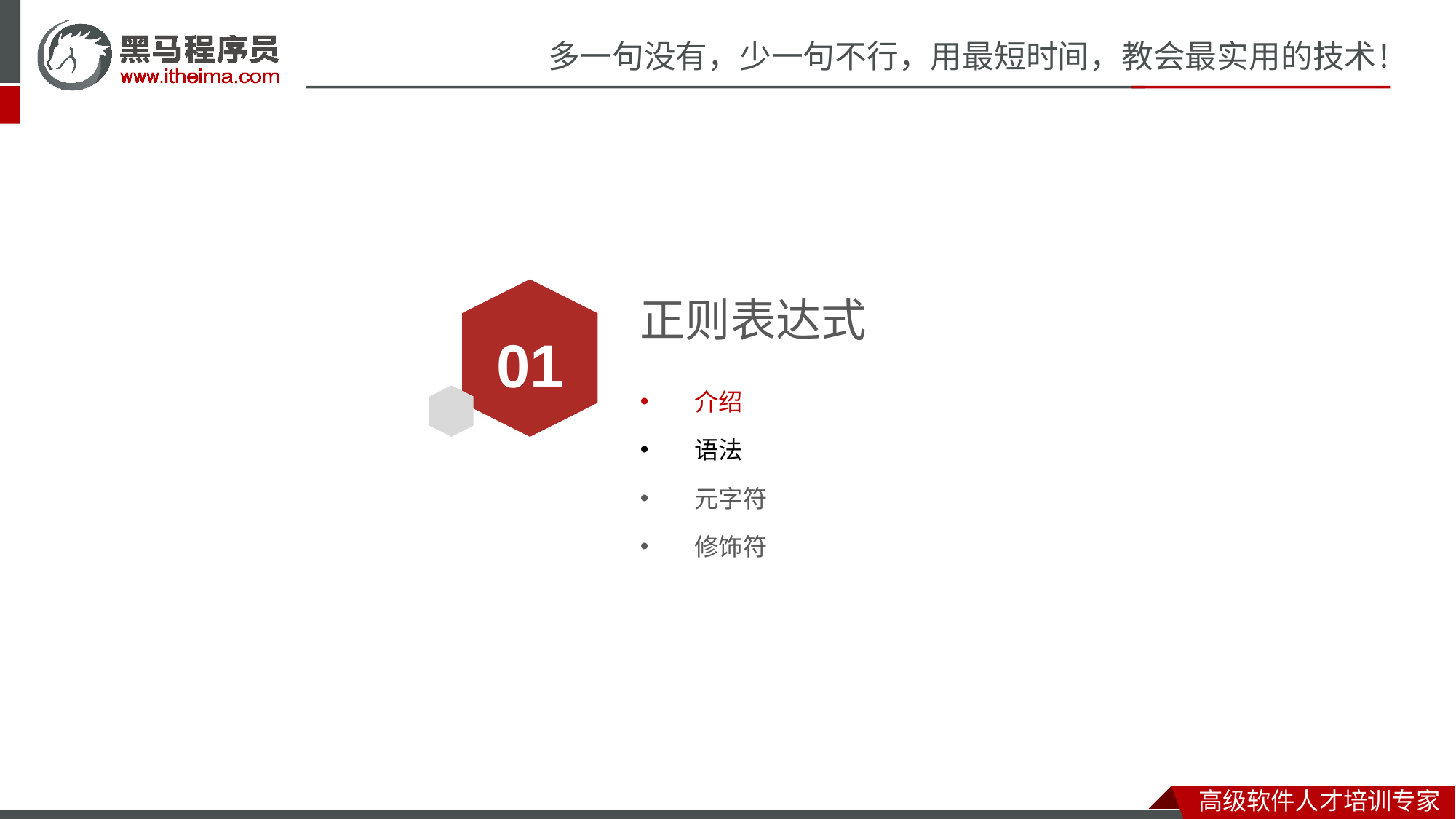

# 正则表达式
01
介绍
语法
元字符
修饰符